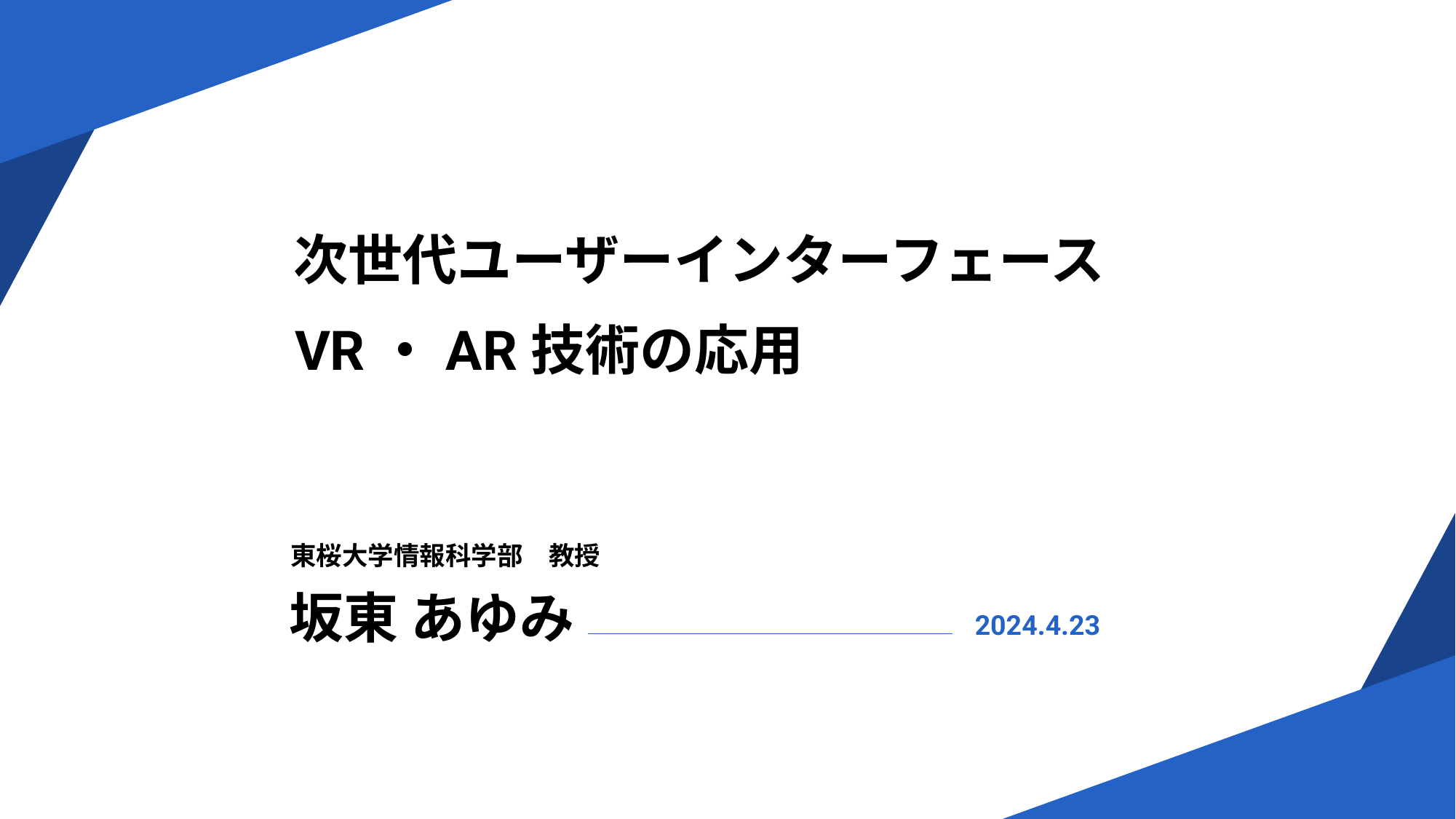

次世代ユーザーインターフェース
VR・AR技術の応用
東桜大学情報科学部　教授
坂東 あゆみ
2024.4.23